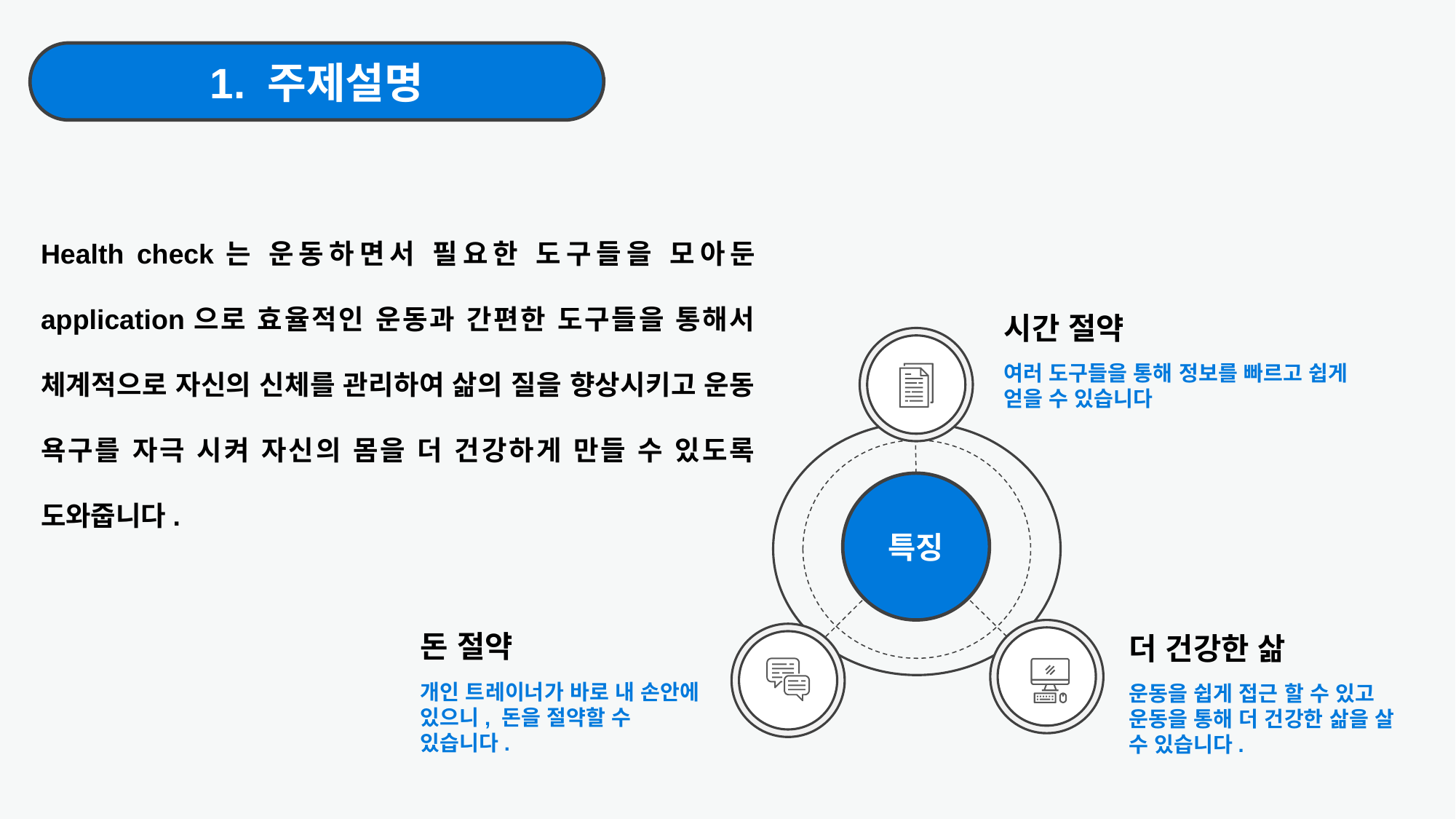

1. 주제설명
Health check는 운동하면서 필요한 도구들을 모아둔 application으로 효율적인 운동과 간편한 도구들을 통해서 체계적으로 자신의 신체를 관리하여 삶의 질을 향상시키고 운동 욕구를 자극 시켜 자신의 몸을 더 건강하게 만들 수 있도록 도와줍니다.
시간 절약

여러 도구들을 통해 정보를 빠르고 쉽게 얻을 수 있습니다

특징

돈 절약

개인 트레이너가 바로 내 손안에 있으니, 돈을 절약할 수 있습니다.

더 건강한 삶

운동을 쉽게 접근 할 수 있고 운동을 통해 더 건강한 삶을 살 수 있습니다.